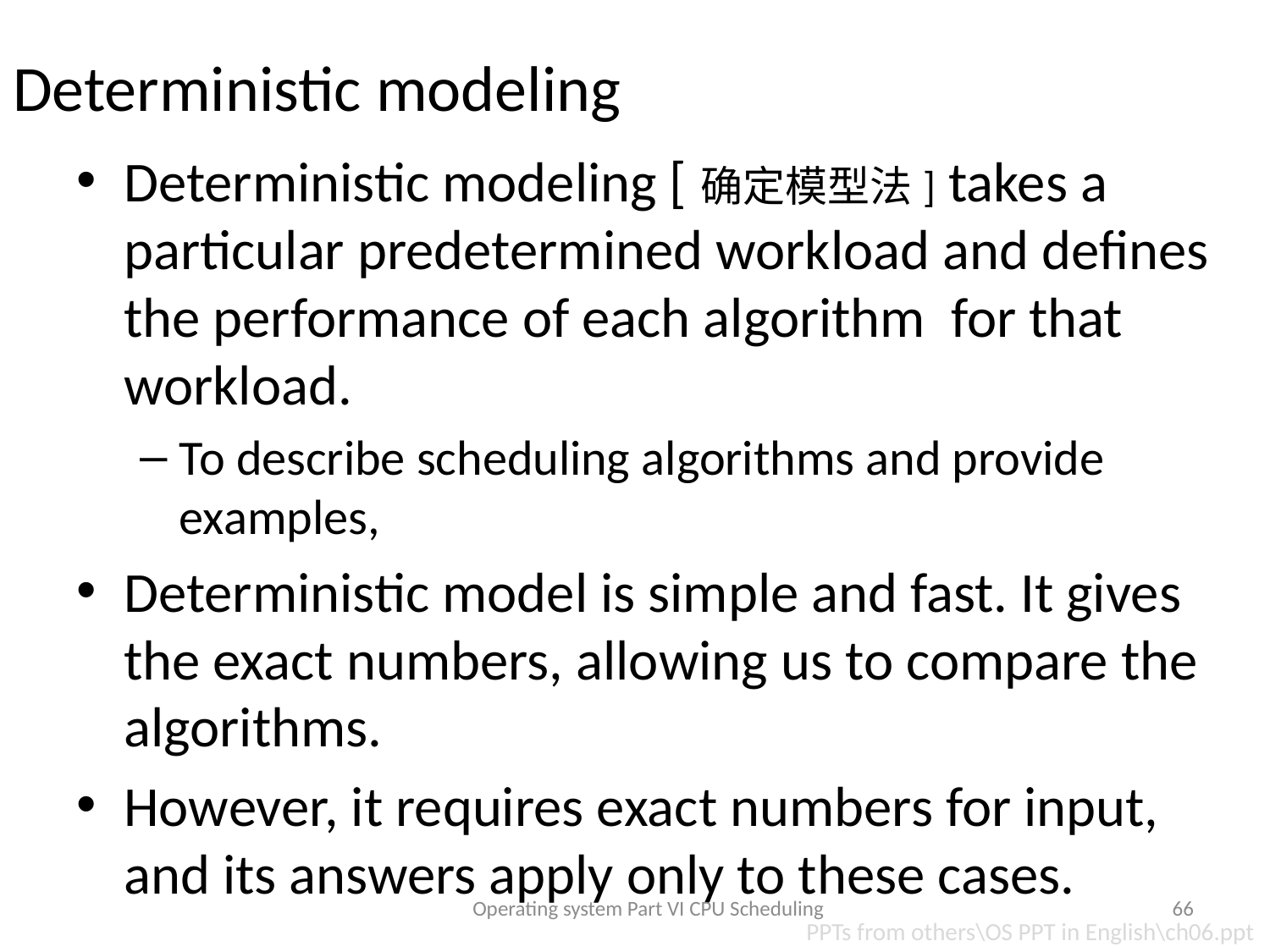

# Deterministic modeling
Deterministic modeling [确定模型法] takes a particular predetermined workload and defines the performance of each algorithm  for that workload.
To describe scheduling algorithms and provide examples,
Deterministic model is simple and fast. It gives the exact numbers, allowing us to compare the algorithms.
However, it requires exact numbers for input, and its answers apply only to these cases.
Operating system Part VI CPU Scheduling
66
PPTs from others\OS PPT in English\ch06.ppt